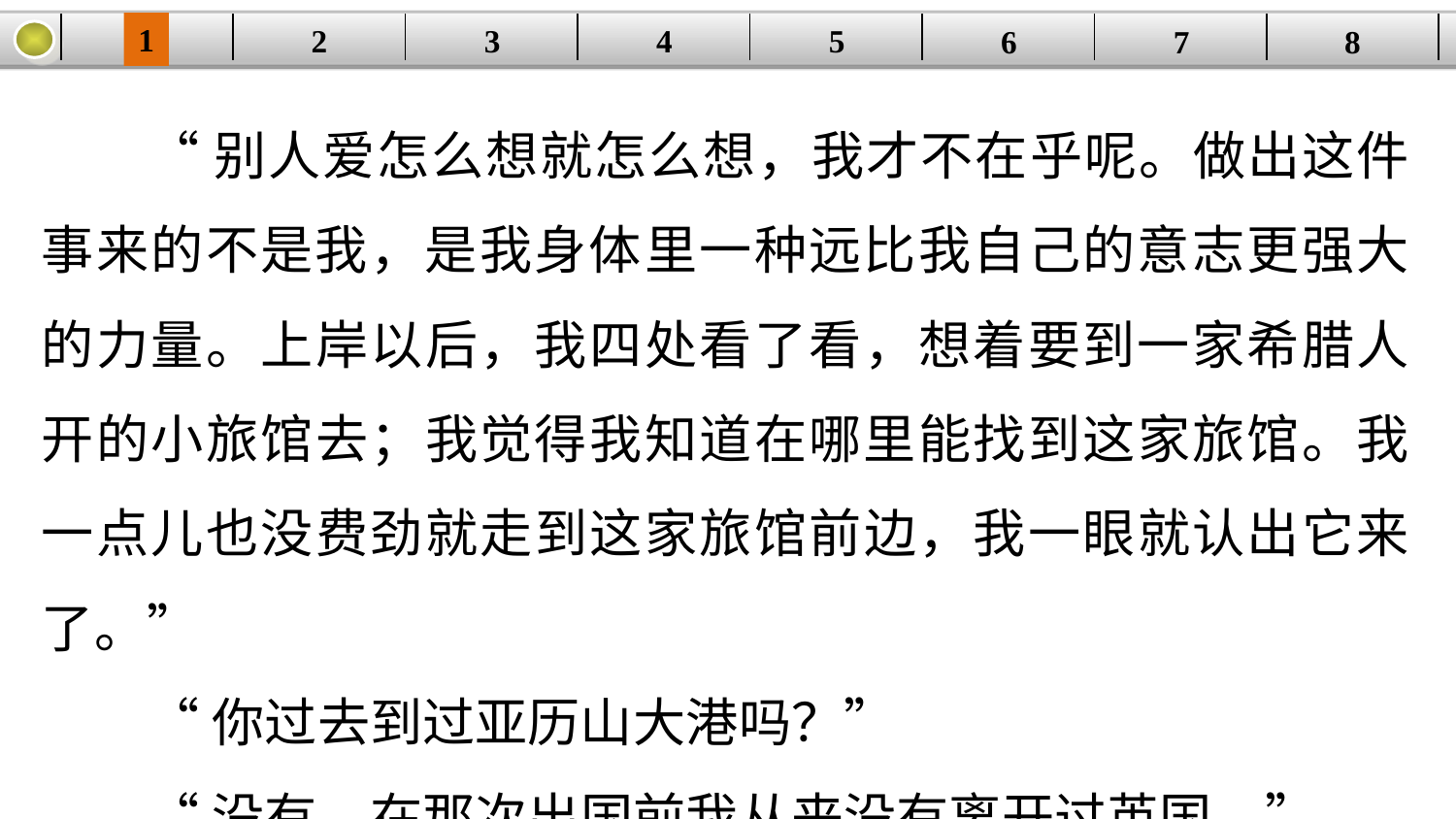

1
2
3
4
|  |  |  |  |  |  |  |  |
| --- | --- | --- | --- | --- | --- | --- | --- |
5
6
7
8

“别人爱怎么想就怎么想，我才不在乎呢。做出这件事来的不是我，是我身体里一种远比我自己的意志更强大的力量。上岸以后，我四处看了看，想着要到一家希腊人开的小旅馆去；我觉得我知道在哪里能找到这家旅馆。我一点儿也没费劲就走到这家旅馆前边，我一眼就认出它来了。”
“你过去到过亚历山大港吗？”
“没有。在那次出国前我从来没有离开过英国。”